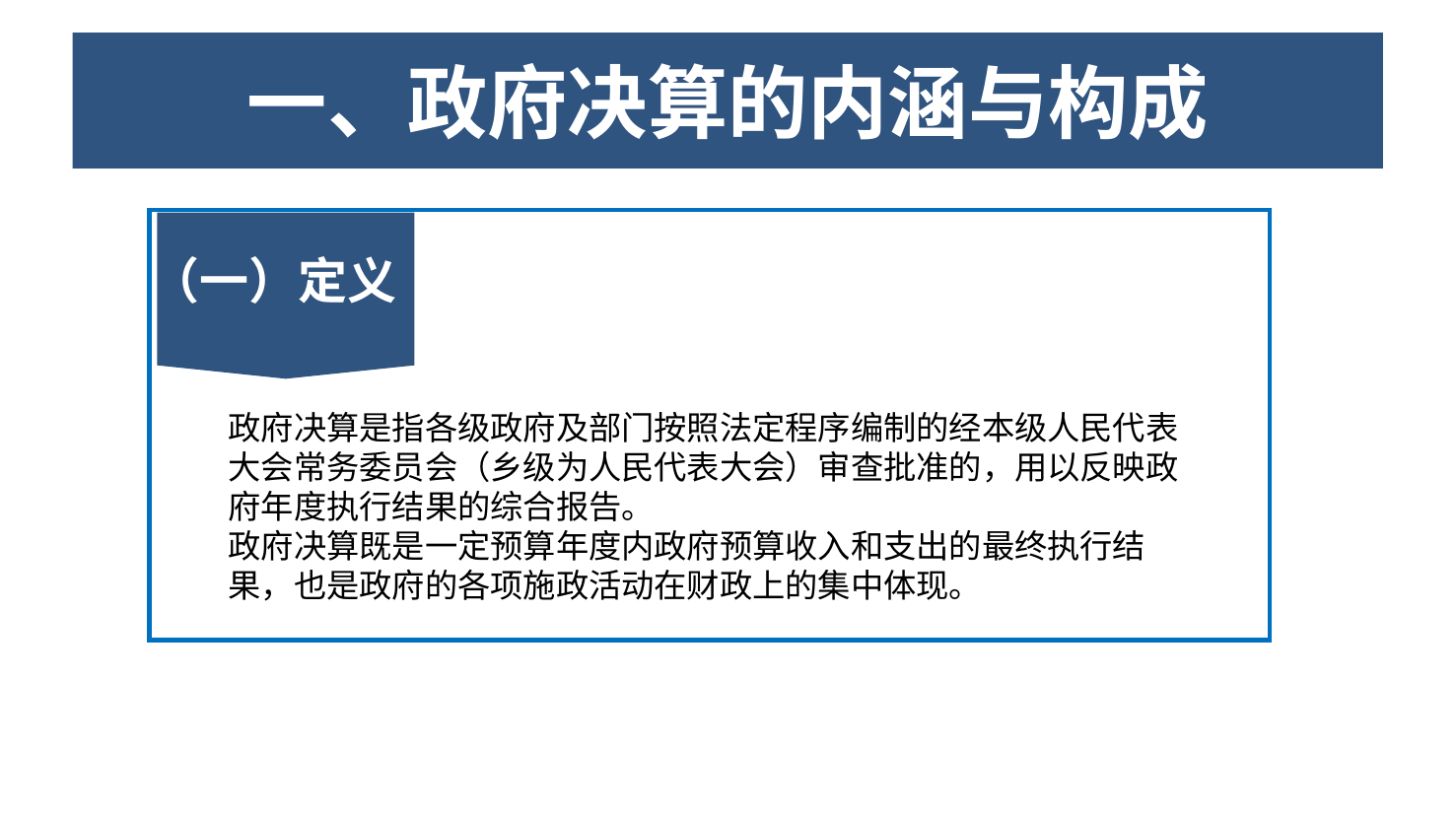

单击添加标题
# 一、政府决算的内涵与构成

（一）定义
02
03
04
政府决算是指各级政府及部门按照法定程序编制的经本级人民代表大会常务委员会（乡级为人民代表大会）审查批准的，用以反映政府年度执行结果的综合报告。
政府决算既是一定预算年度内政府预算收入和支出的最终执行结果，也是政府的各项施政活动在财政上的集中体现。